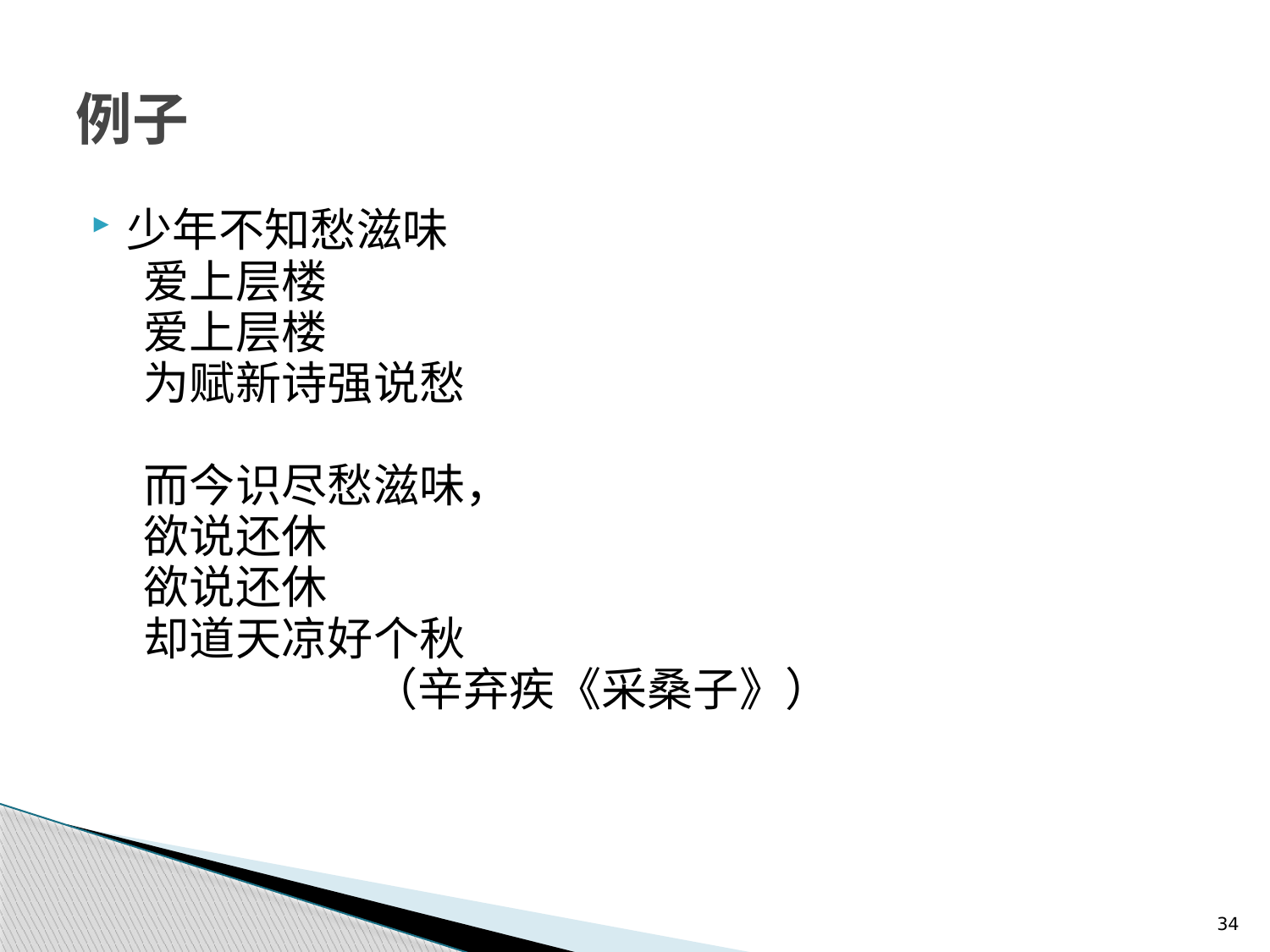

# 例子
少年不知愁滋味
    爱上层楼
    爱上层楼
    为赋新诗强说愁

    而今识尽愁滋味，
    欲说还休
    欲说还休
    却道天凉好个秋
                          （辛弃疾《采桑子》）
34